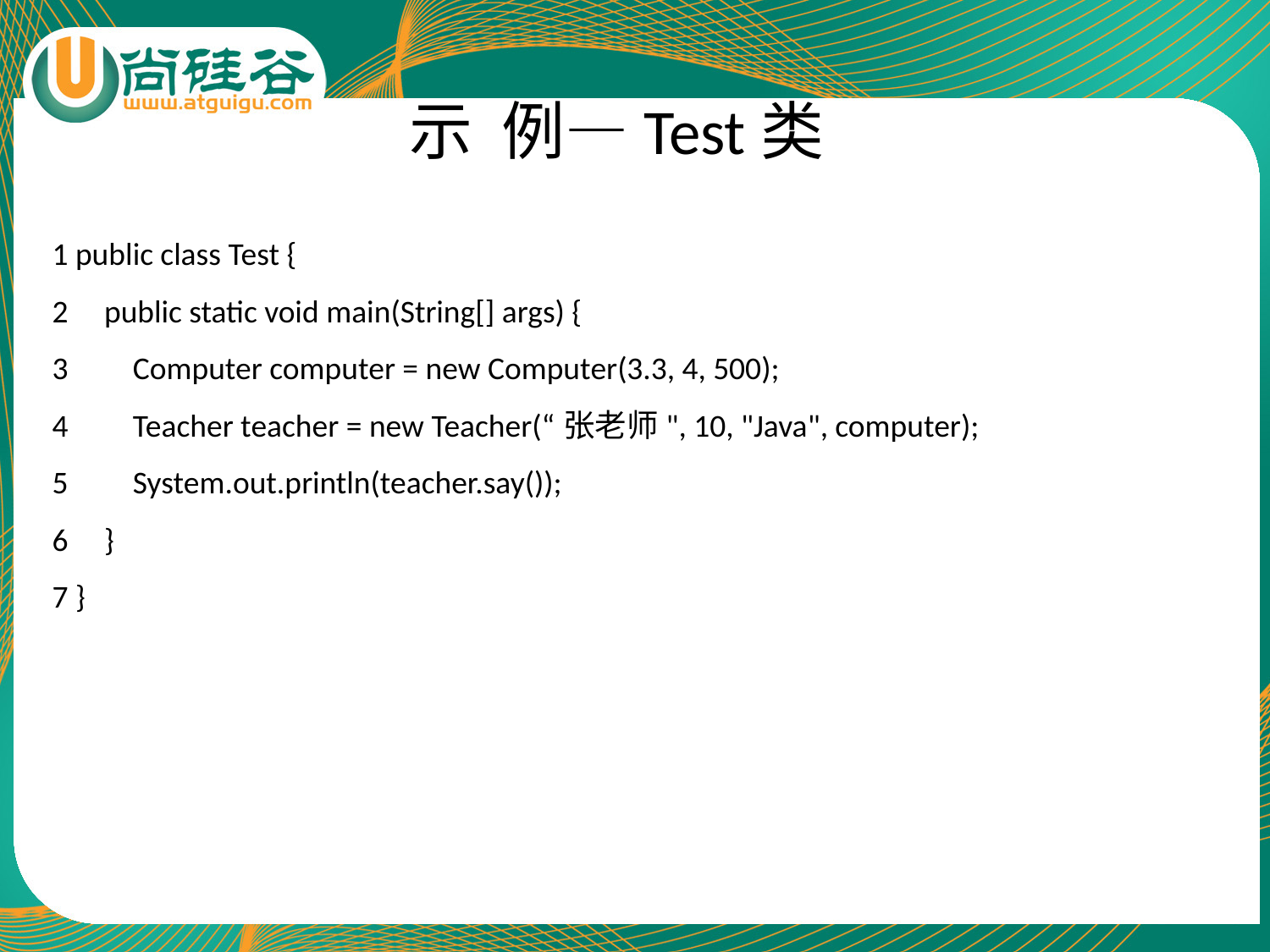

# 示  例—Test类
1 public class Test {
2     public static void main(String[] args) {
3         Computer computer = new Computer(3.3, 4, 500);
4         Teacher teacher = new Teacher(“张老师", 10, "Java", computer);
5         System.out.println(teacher.say());
6     }
7 }